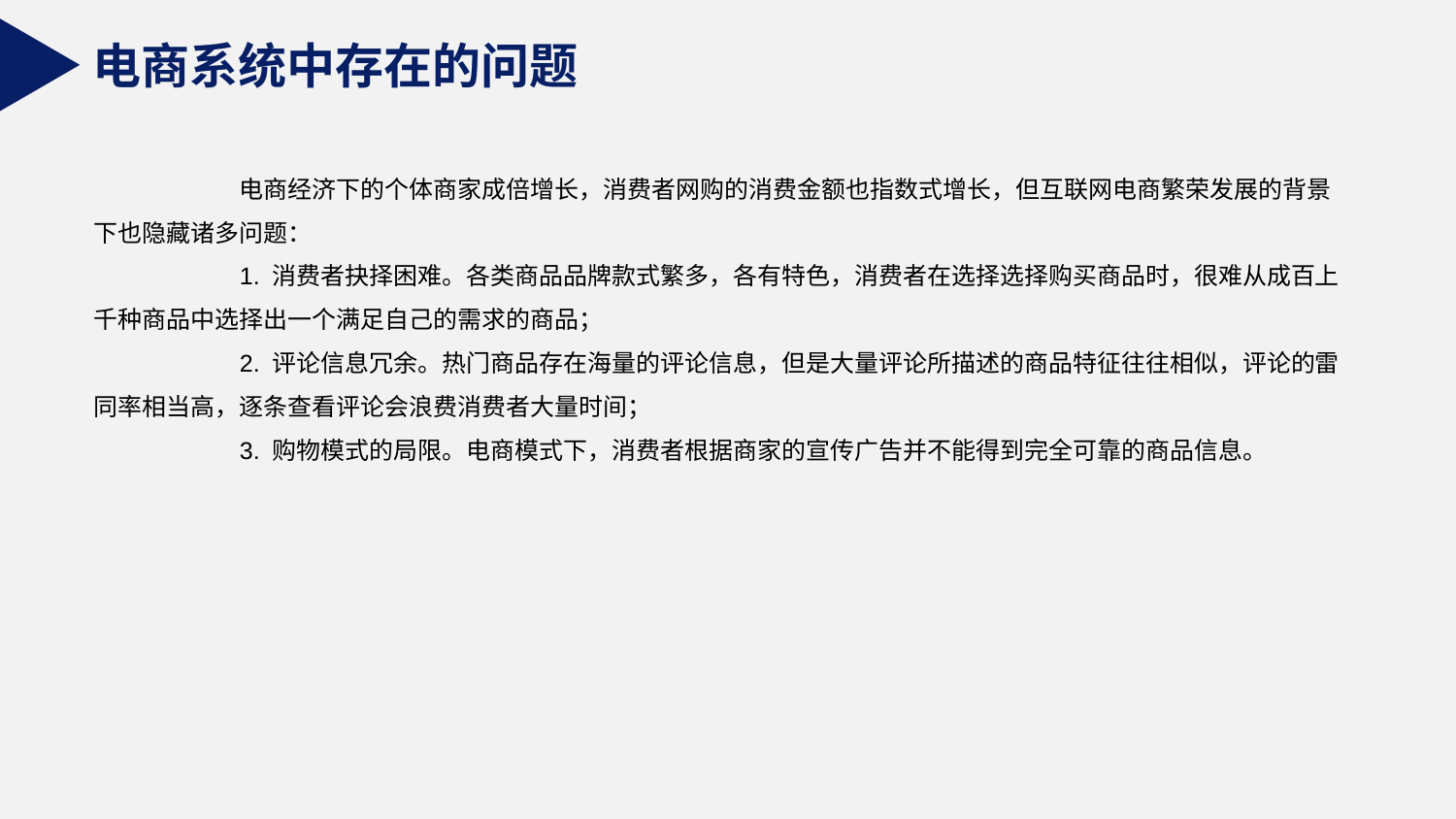

电商系统中存在的问题
	电商经济下的个体商家成倍增长，消费者网购的消费金额也指数式增长，但互联网电商繁荣发展的背景下也隐藏诸多问题：
	1. 消费者抉择困难。各类商品品牌款式繁多，各有特色，消费者在选择选择购买商品时，很难从成百上千种商品中选择出一个满足自己的需求的商品；
	2. 评论信息冗余。热门商品存在海量的评论信息，但是大量评论所描述的商品特征往往相似，评论的雷同率相当高，逐条查看评论会浪费消费者大量时间；
	3. 购物模式的局限。电商模式下，消费者根据商家的宣传广告并不能得到完全可靠的商品信息。